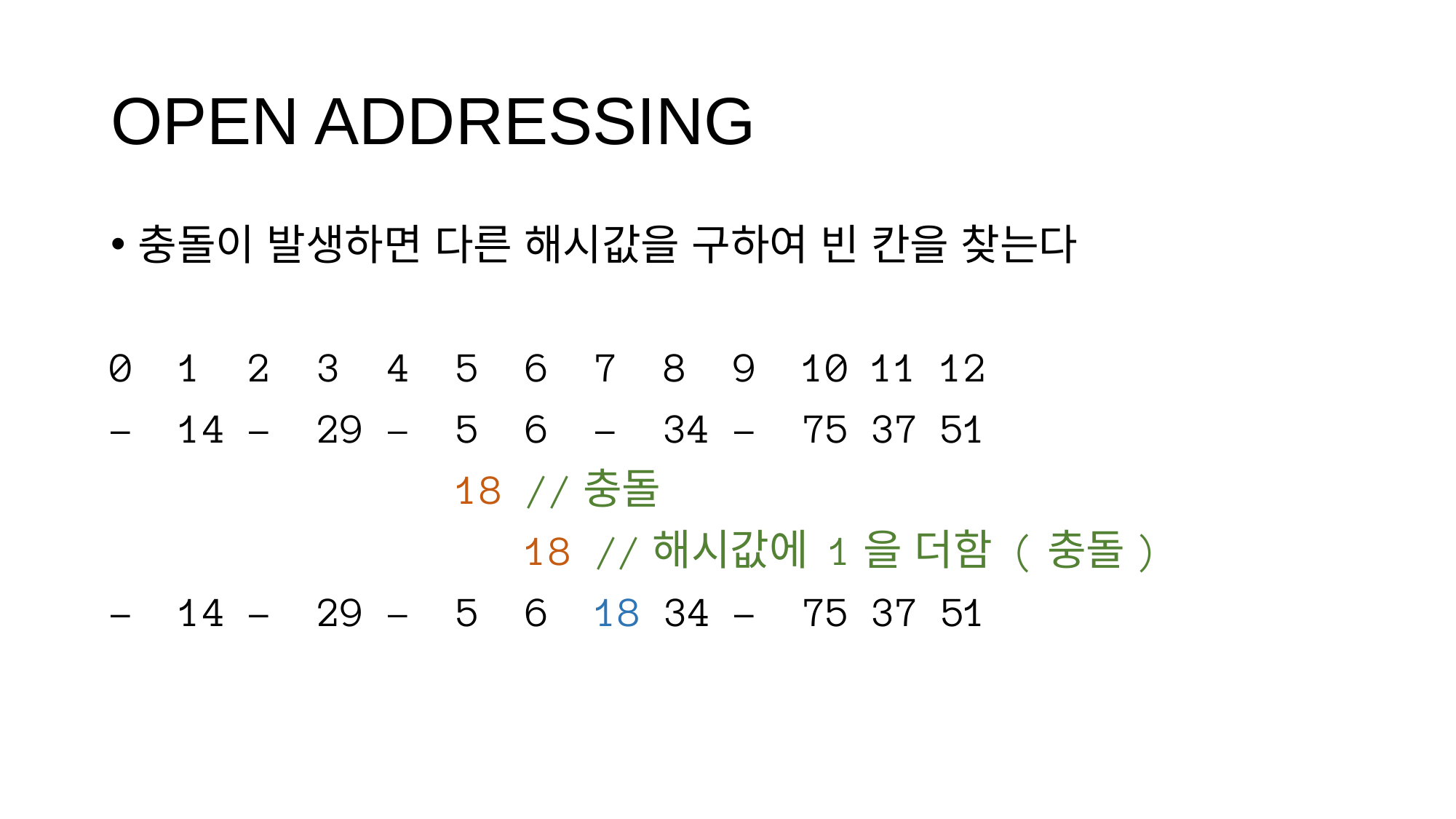

# OPEN ADDRESSING
충돌이 발생하면 다른 해시값을 구하여 빈 칸을 찾는다

0  1  2  3  4  5  6  7  8  9  10 11 12
-  14 -  29 –  5  6  -  34 -  75 37 51
               18 //충돌
                  18 //해시값에 1을 더함 (충돌)
-  14 -  29 –  5  6  18 34 -  75 37 51